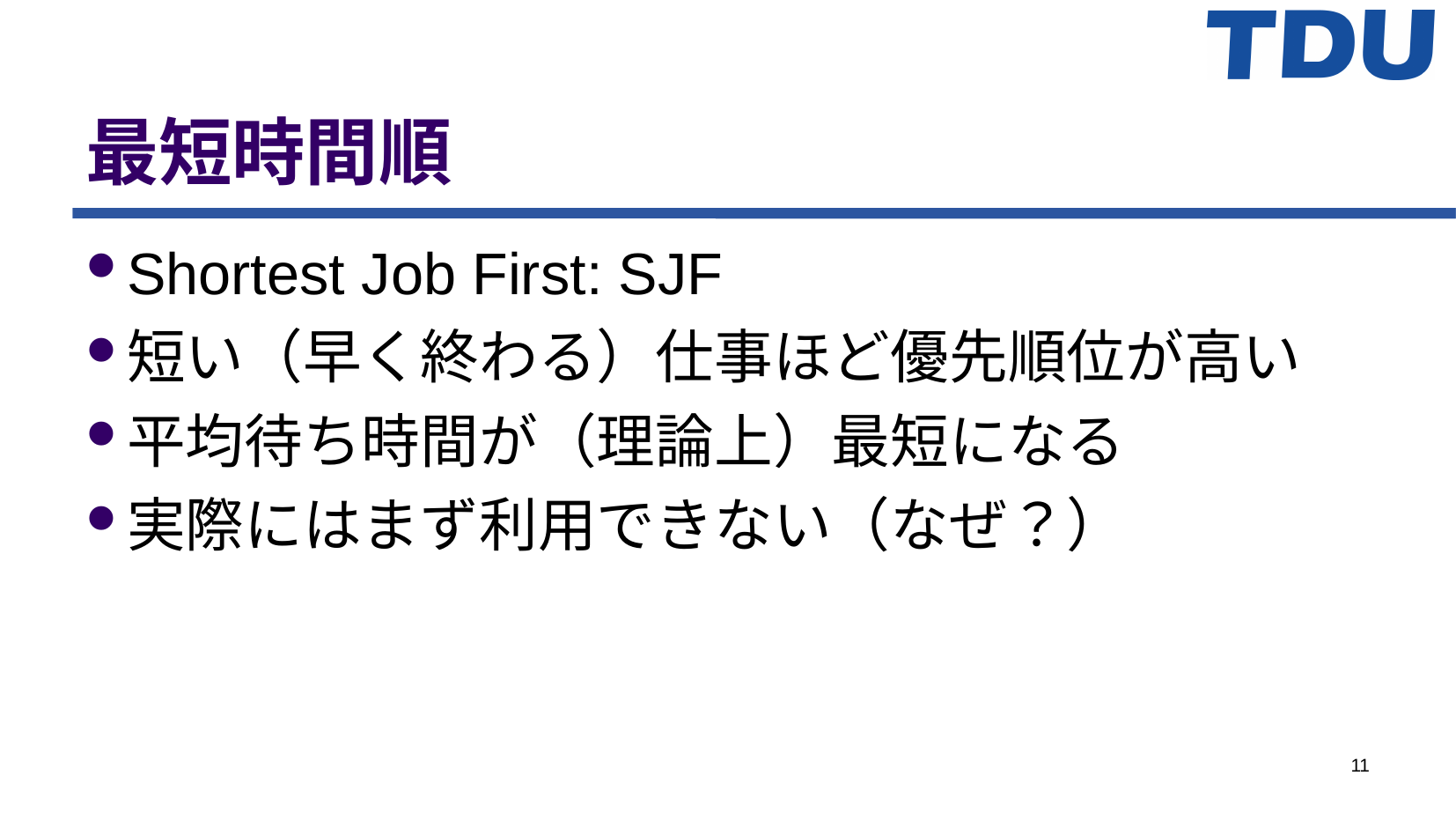

最短時間順
Shortest Job First: SJF
短い（早く終わる）仕事ほど優先順位が高い
平均待ち時間が（理論上）最短になる
実際にはまず利用できない（なぜ？）
11